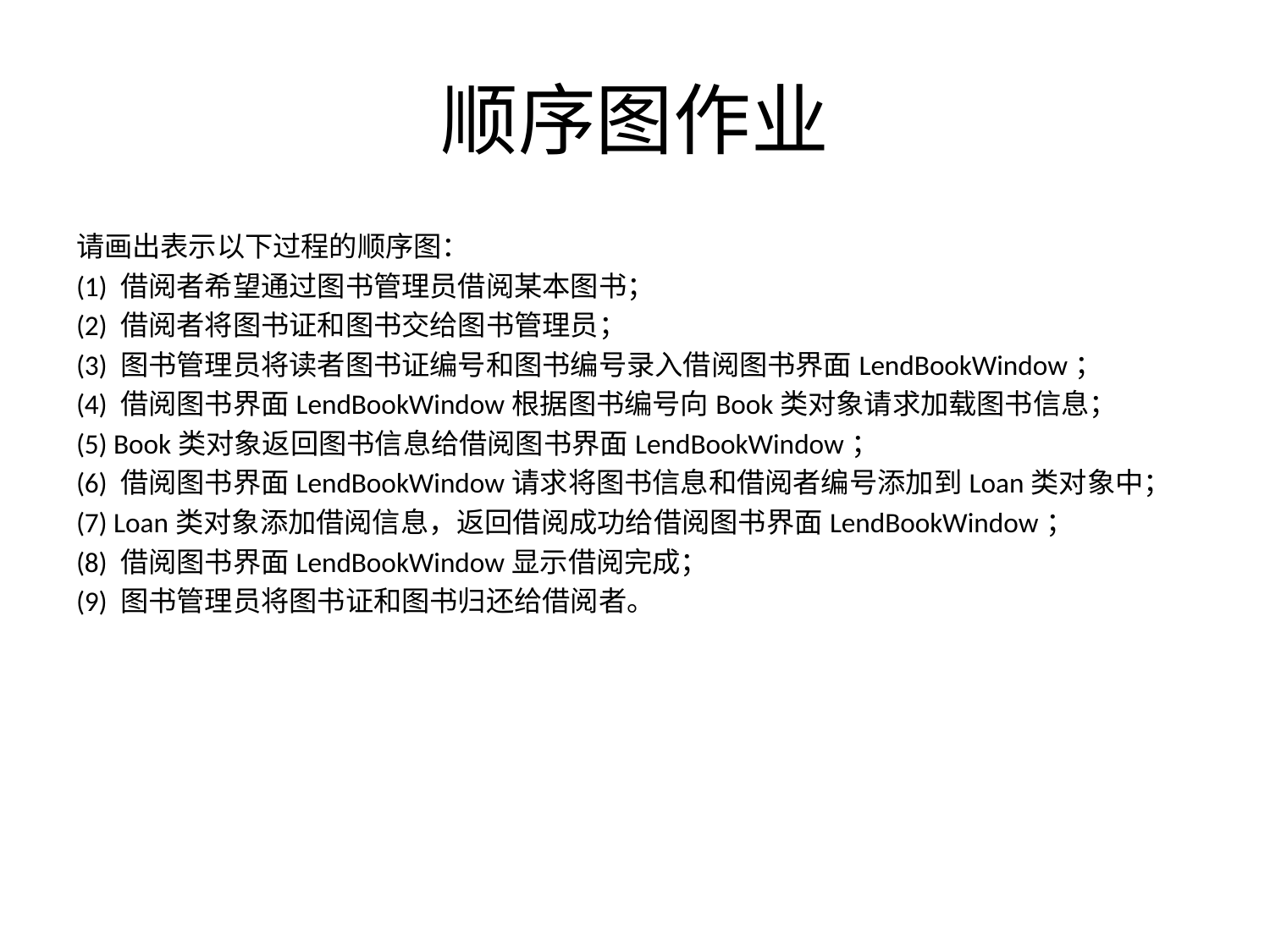

# 顺序图作业
请画出表示以下过程的顺序图：
(1) 借阅者希望通过图书管理员借阅某本图书；
(2) 借阅者将图书证和图书交给图书管理员；
(3) 图书管理员将读者图书证编号和图书编号录入借阅图书界面LendBookWindow；
(4) 借阅图书界面LendBookWindow根据图书编号向Book类对象请求加载图书信息；
(5) Book类对象返回图书信息给借阅图书界面LendBookWindow；
(6) 借阅图书界面LendBookWindow请求将图书信息和借阅者编号添加到Loan类对象中；
(7) Loan类对象添加借阅信息，返回借阅成功给借阅图书界面LendBookWindow；
(8) 借阅图书界面LendBookWindow显示借阅完成；
(9) 图书管理员将图书证和图书归还给借阅者。